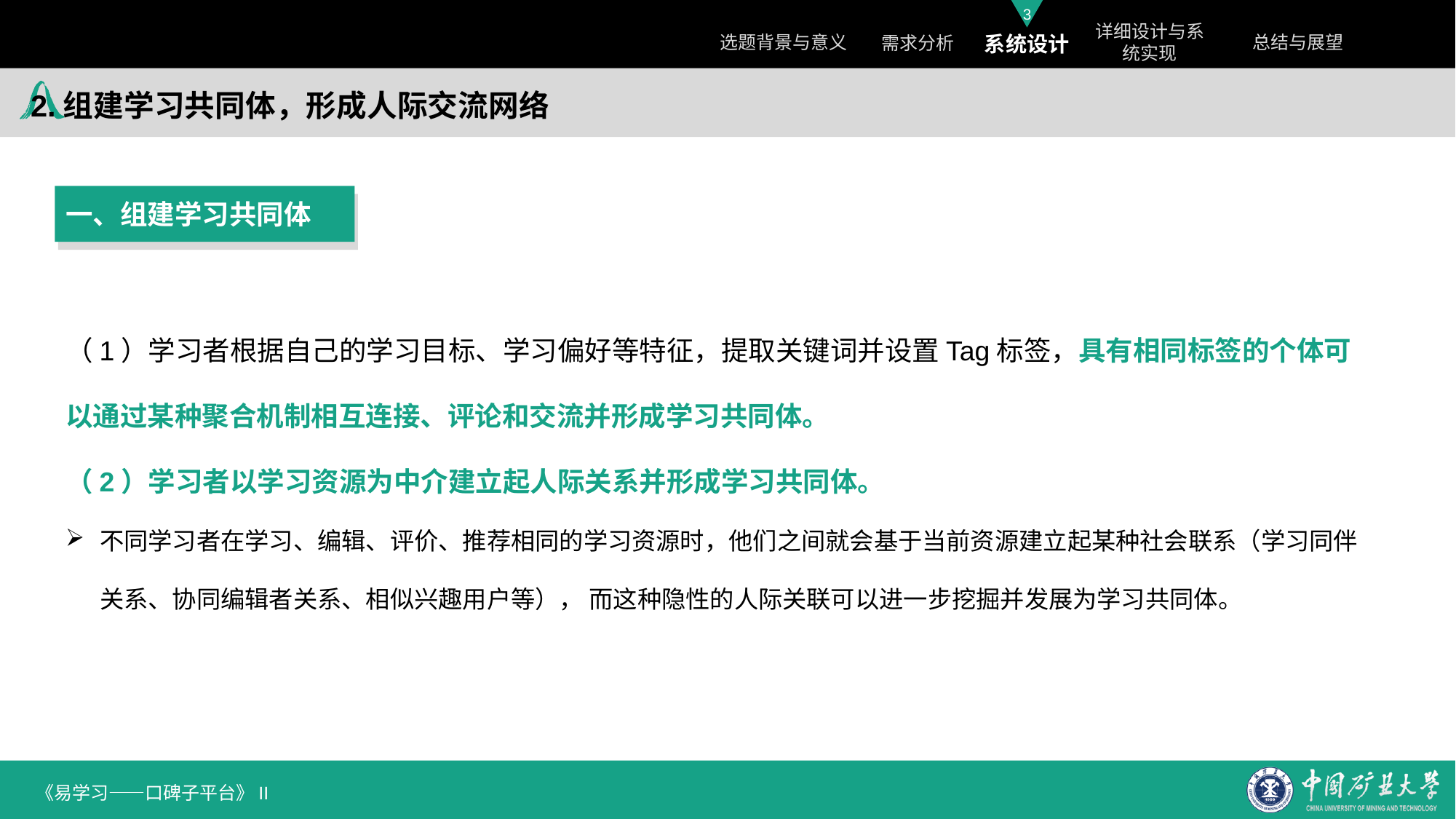

连通主义视域下的个人学习环境的应用设计
2.组建学习共同体，形成人际交流网络
一、组建学习共同体

（1）学习者根据自己的学习目标、学习偏好等特征，提取关键词并设置Tag标签，具有相同标签的个体可以通过某种聚合机制相互连接、评论和交流并形成学习共同体。
（2）学习者以学习资源为中介建立起人际关系并形成学习共同体。
不同学习者在学习、编辑、评价、推荐相同的学习资源时，他们之间就会基于当前资源建立起某种社会联系（学习同伴关系、协同编辑者关系、相似兴趣用户等）， 而这种隐性的人际关联可以进一步挖掘并发展为学习共同体。